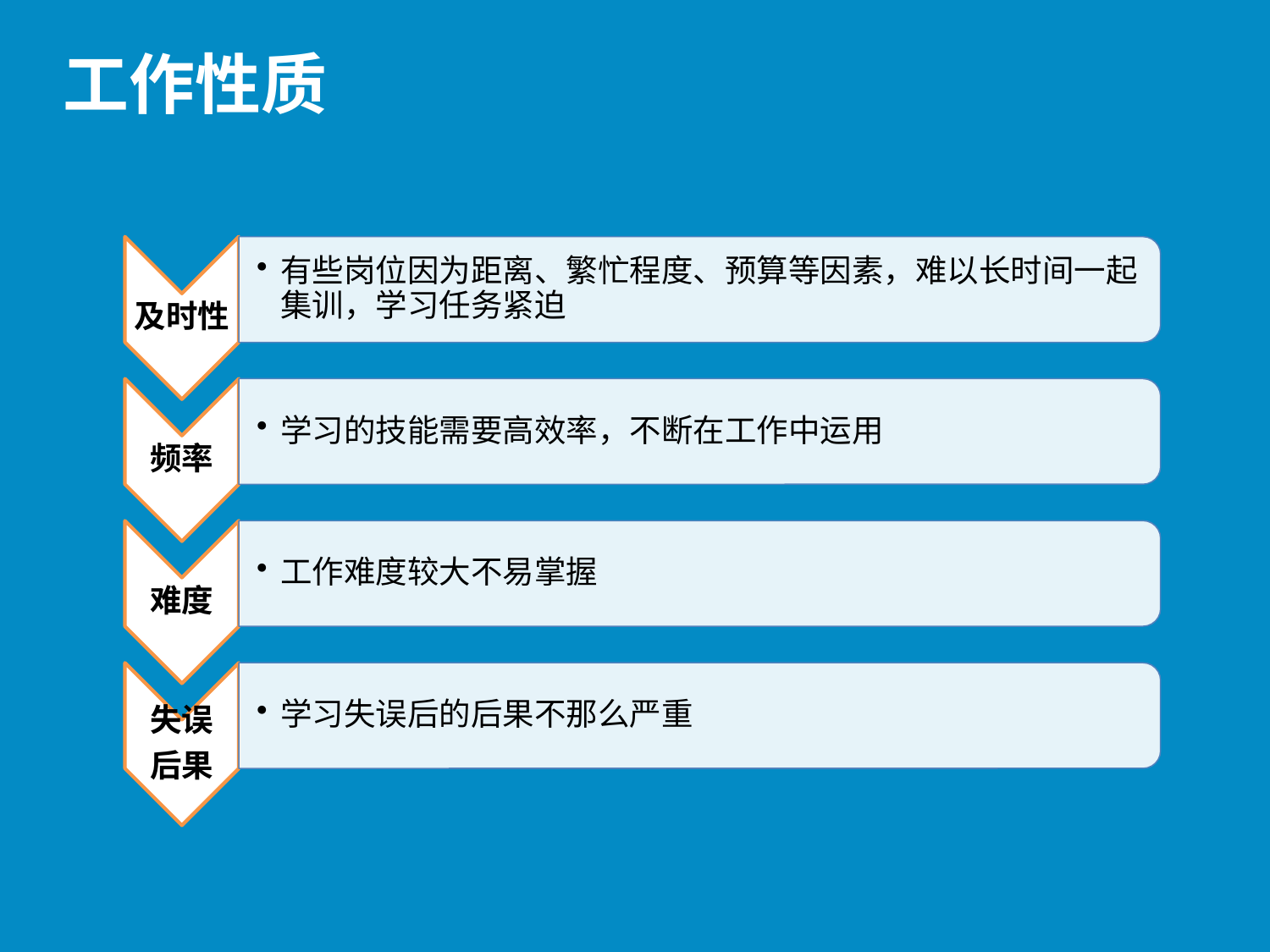

工作性质
及时性
有些岗位因为距离、繁忙程度、预算等因素，难以长时间一起集训，学习任务紧迫
频率
学习的技能需要高效率，不断在工作中运用
难度
工作难度较大不易掌握
失误
后果
学习失误后的后果不那么严重